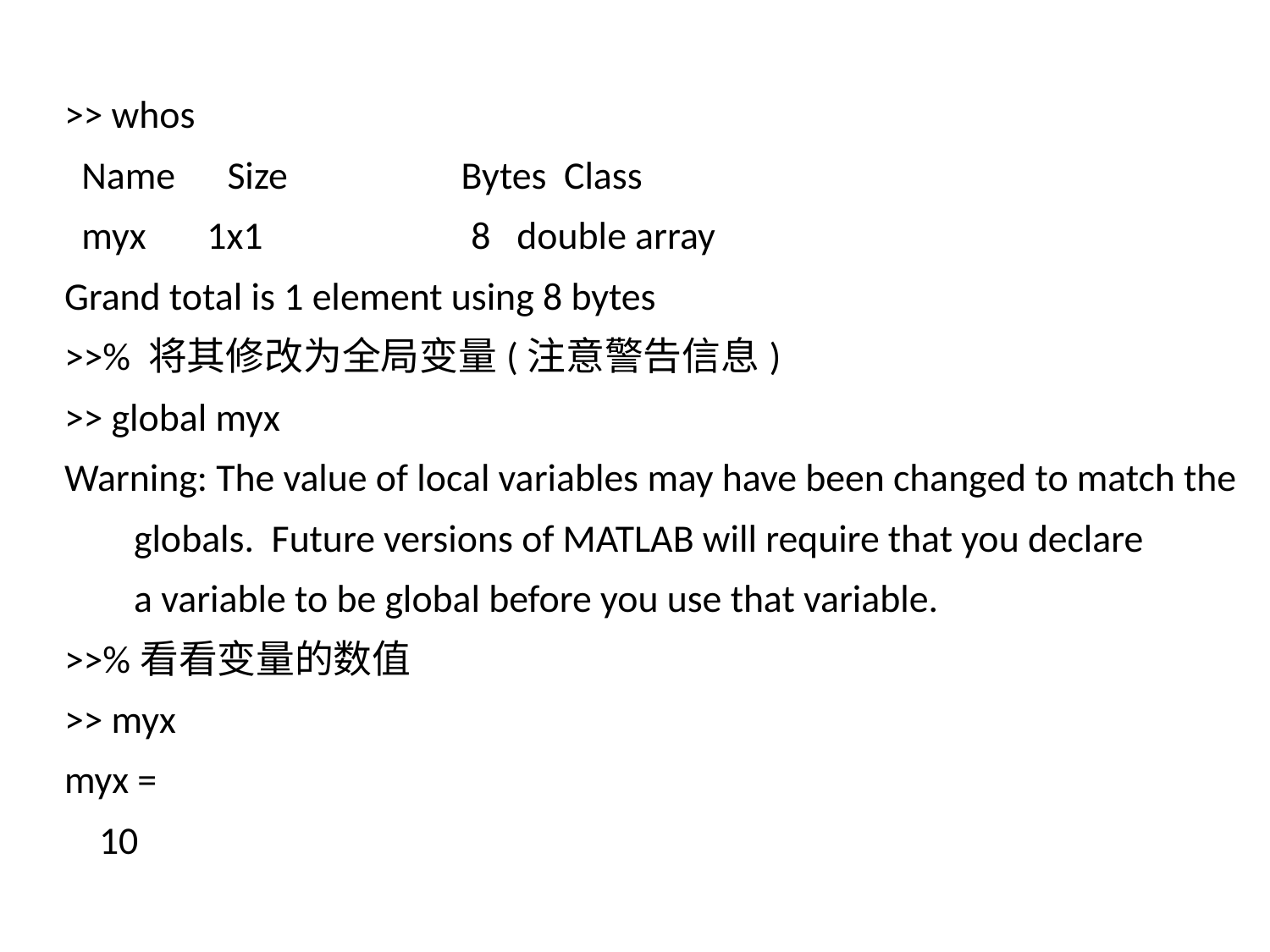

>> whos
  Name      Size                    Bytes  Class
  myx       1x1                        8   double array
Grand total is 1 element using 8 bytes
>>% 将其修改为全局变量(注意警告信息)
>> global myx
Warning: The value of local variables may have been changed to match the
        globals.  Future versions of MATLAB will require that you declare
        a variable to be global before you use that variable.
>>%看看变量的数值
>> myx
myx =
    10